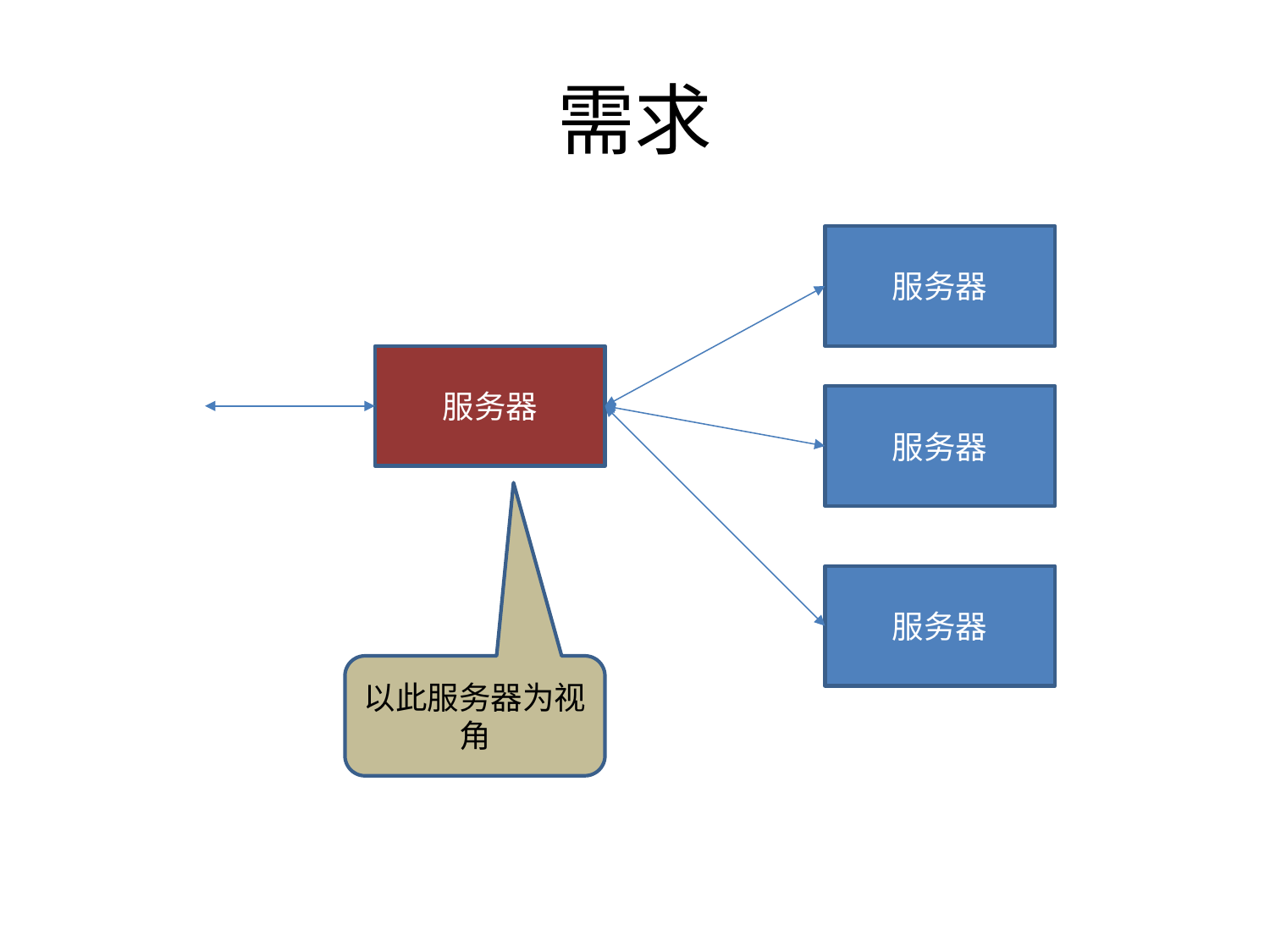

# 需求
服务器
服务器
服务器
服务器
以此服务器为视角